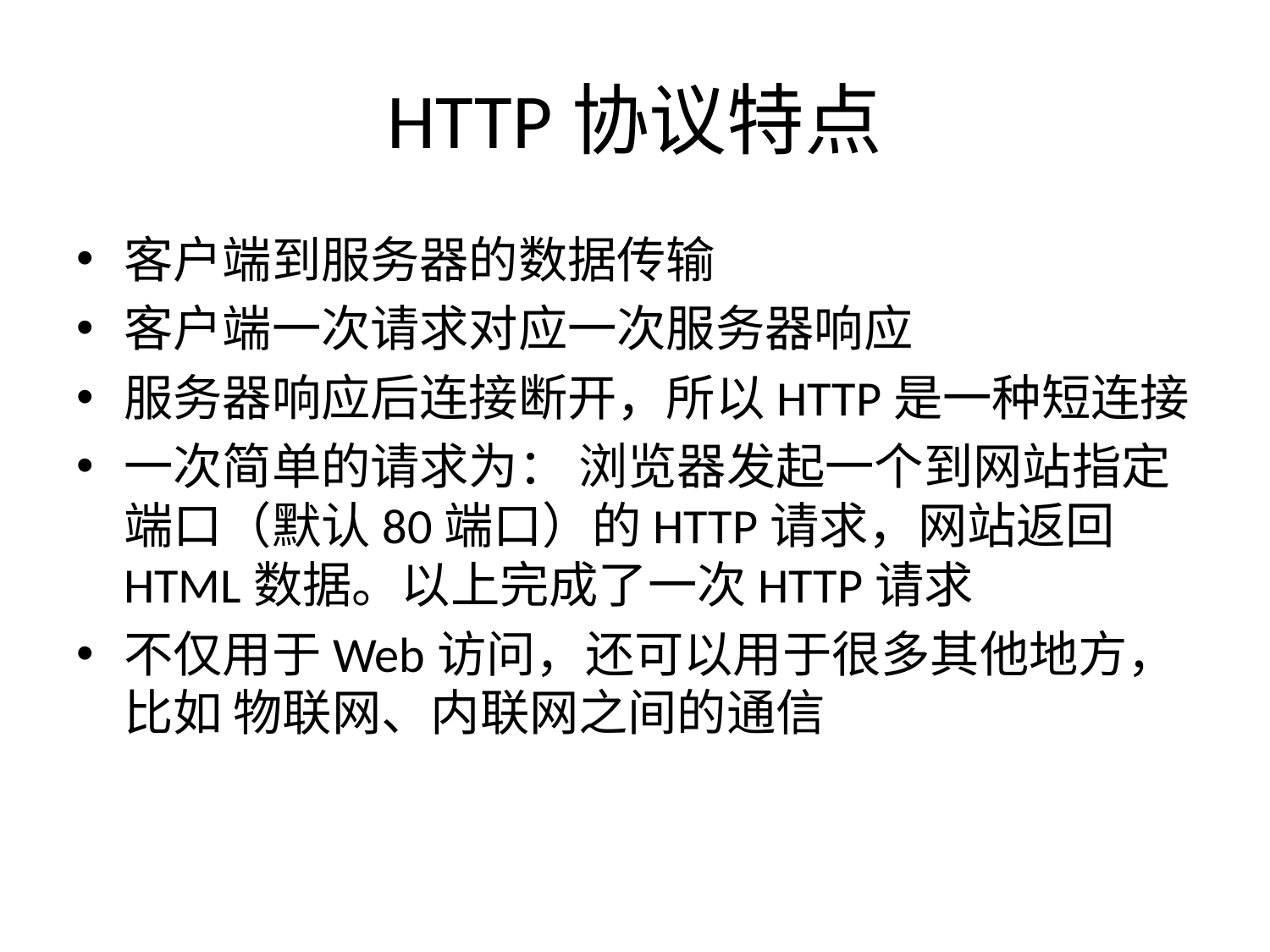

# HTTP协议特点
客户端到服务器的数据传输
客户端一次请求对应一次服务器响应
服务器响应后连接断开，所以HTTP是一种短连接
一次简单的请求为： 浏览器发起一个到网站指定端口（默认80端口）的HTTP请求，网站返回HTML数据。以上完成了一次HTTP请求
不仅用于Web访问，还可以用于很多其他地方，比如 物联网、内联网之间的通信